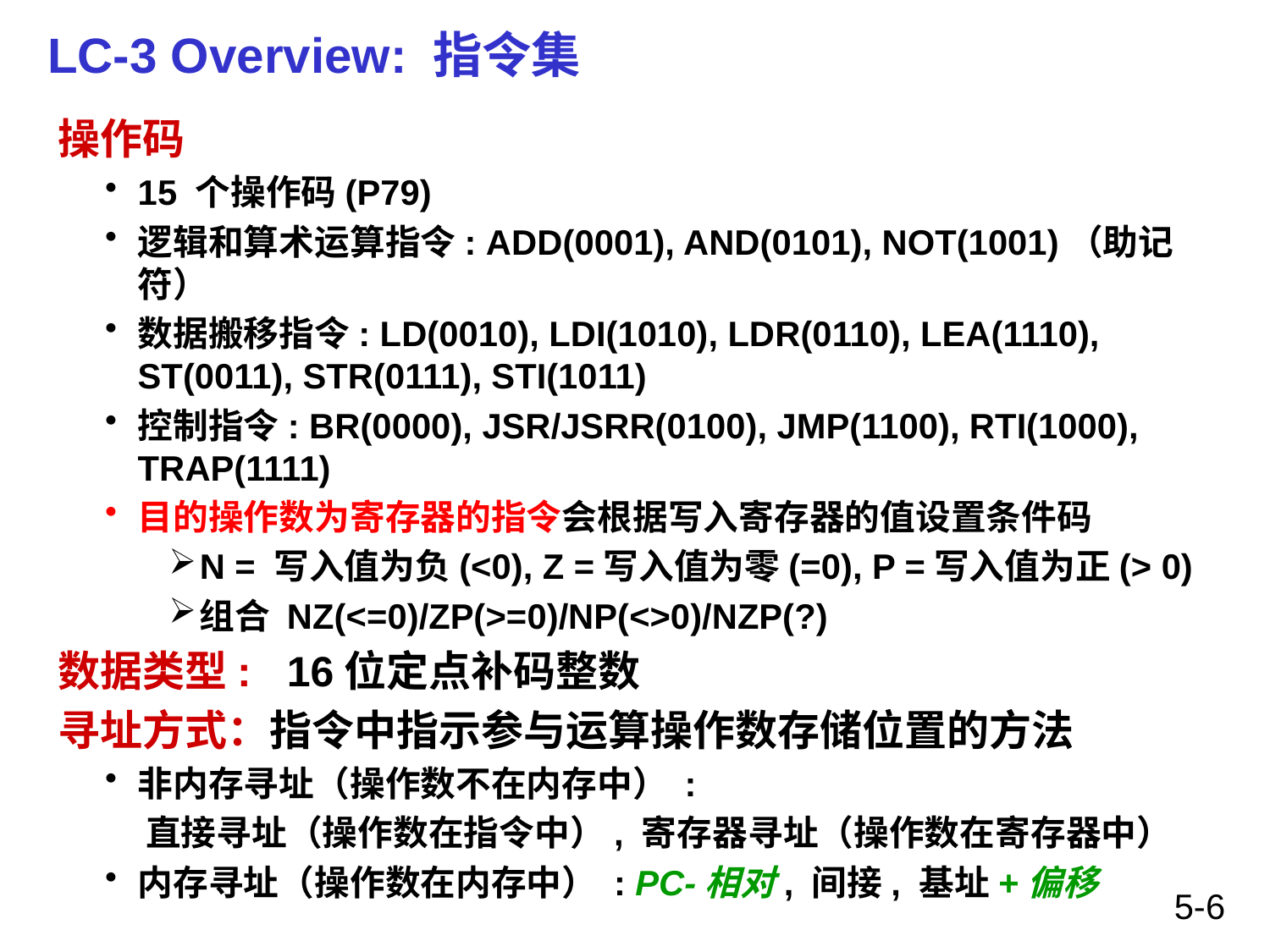

# LC-3 Overview: 指令集
操作码
15 个操作码(P79)
逻辑和算术运算指令: ADD(0001), AND(0101), NOT(1001)（助记符）
数据搬移指令: LD(0010), LDI(1010), LDR(0110), LEA(1110), ST(0011), STR(0111), STI(1011)
控制指令: BR(0000), JSR/JSRR(0100), JMP(1100), RTI(1000), TRAP(1111)
目的操作数为寄存器的指令会根据写入寄存器的值设置条件码
N = 写入值为负(<0), Z =写入值为零(=0), P =写入值为正(> 0)
组合 NZ(<=0)/ZP(>=0)/NP(<>0)/NZP(?)
数据类型:   16位定点补码整数
寻址方式：指令中指示参与运算操作数存储位置的方法
非内存寻址（操作数不在内存中） :
    直接寻址（操作数在指令中）, 寄存器寻址（操作数在寄存器中）
内存寻址（操作数在内存中） : PC-相对, 间接, 基址+偏移
5-6